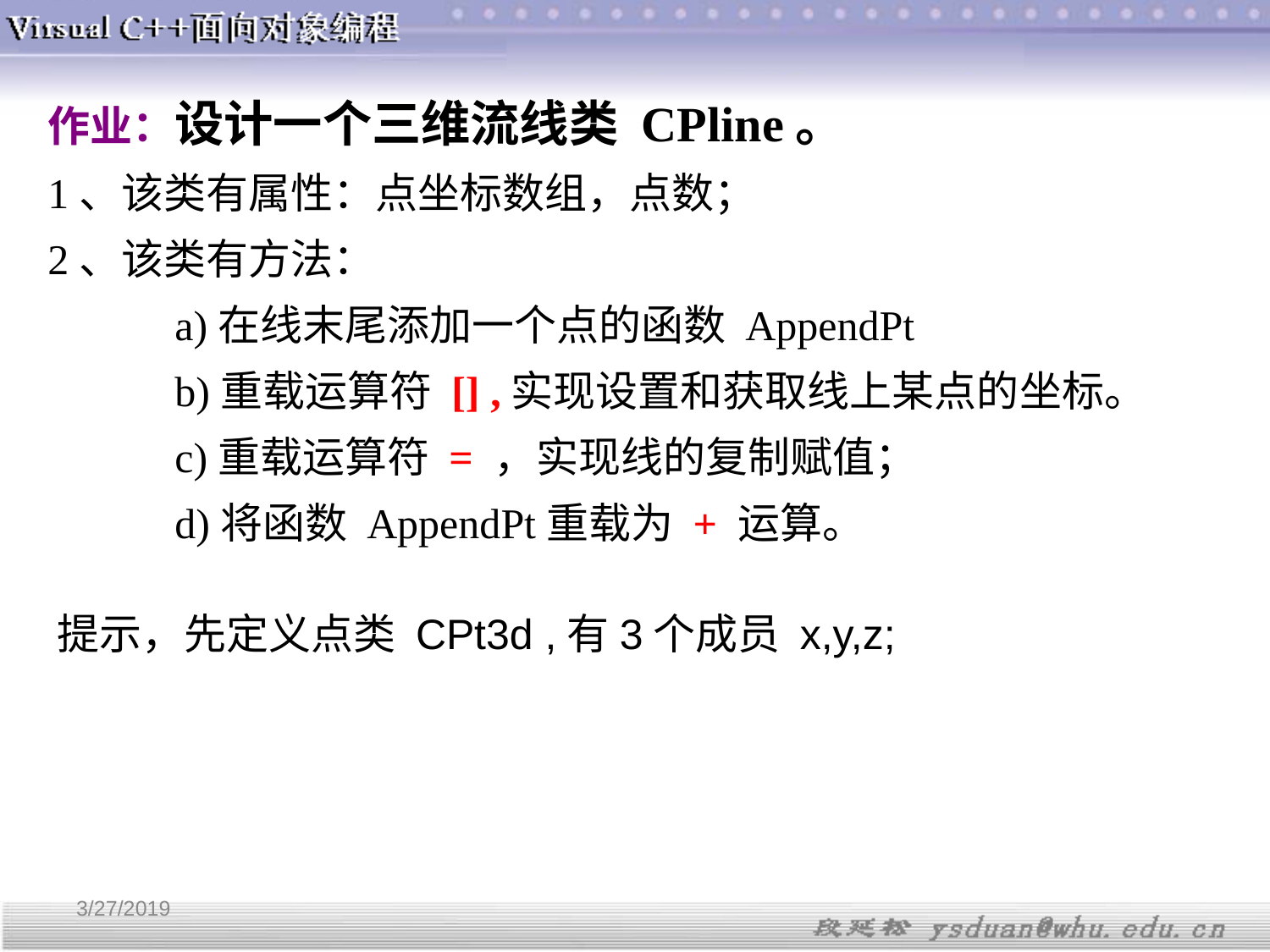

作业：设计一个三维流线类 CPline。
1、该类有属性：点坐标数组，点数；
2、该类有方法：
	a)在线末尾添加一个点的函数 AppendPt
 	b)重载运算符 [] ,实现设置和获取线上某点的坐标。
	c)重载运算符 = ，实现线的复制赋值；
	d)将函数 AppendPt重载为 + 运算。

提示，先定义点类 CPt3d ,有3个成员 x,y,z;
3/27/2019